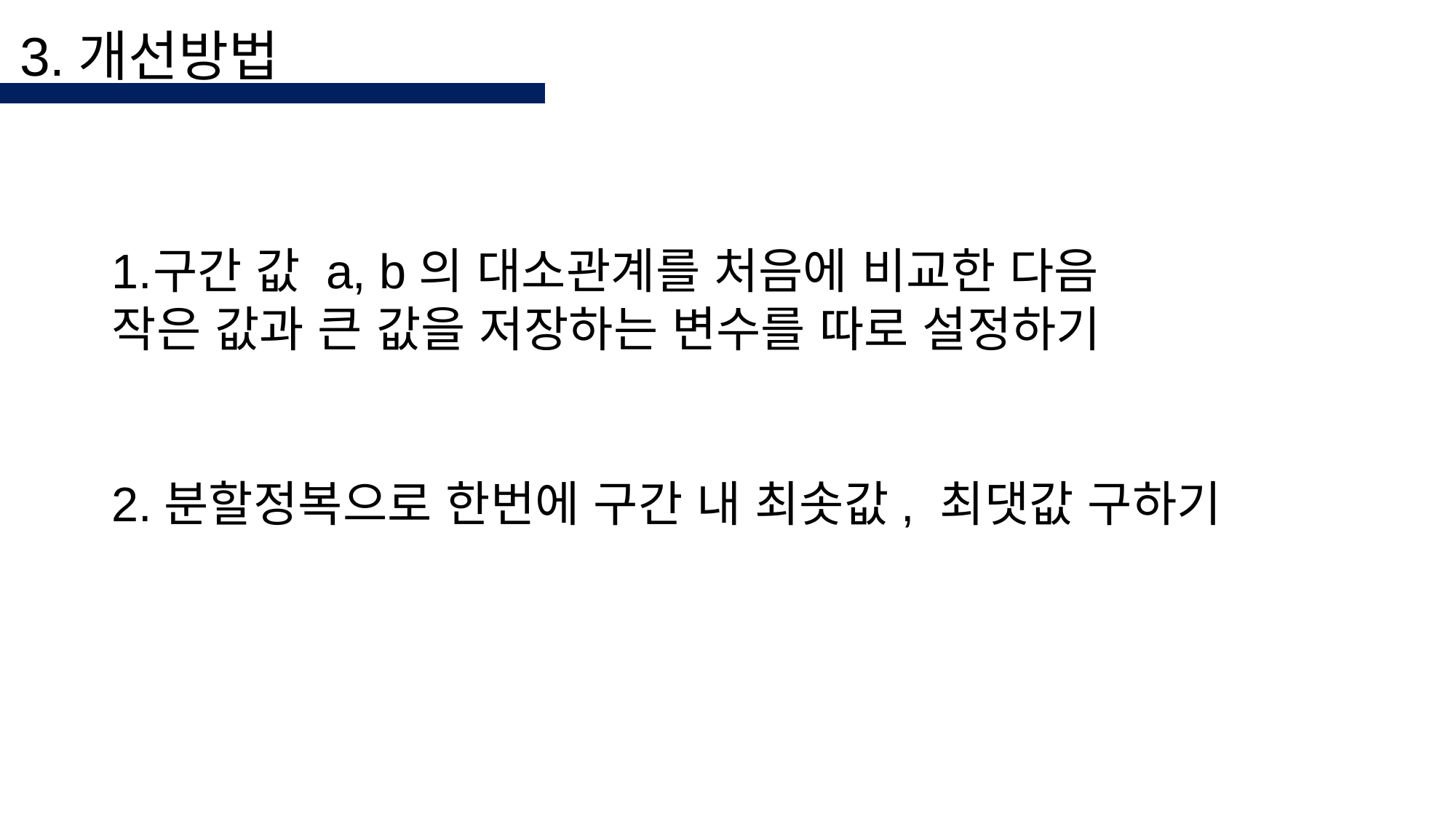

3.개선방법

구간 값 a, b의 대소관계를 처음에 비교한 다음
작은 값과 큰 값을 저장하는 변수를 따로 설정하기

2.분할정복으로 한번에 구간 내 최솟값, 최댓값 구하기